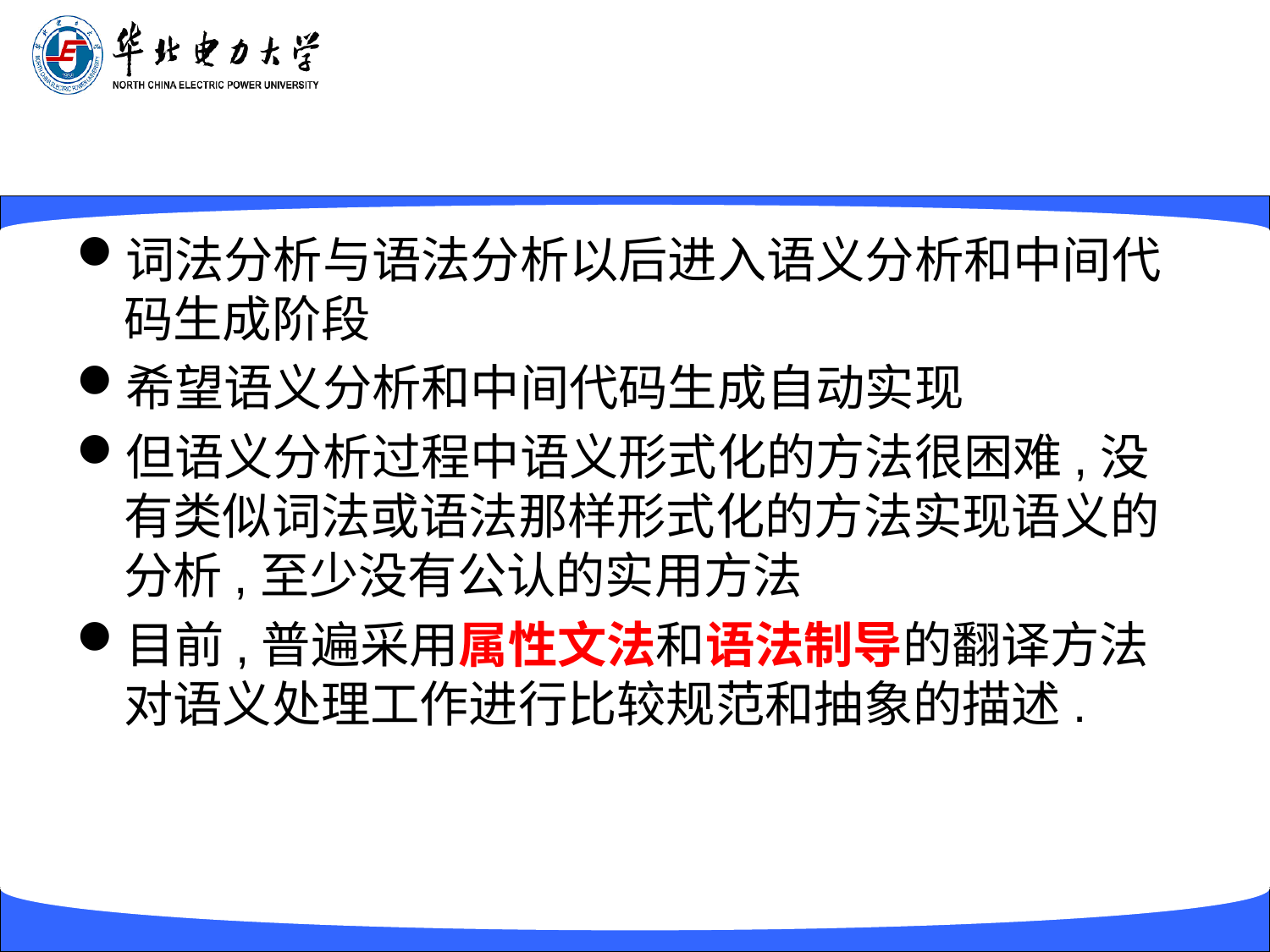

词法分析与语法分析以后进入语义分析和中间代码生成阶段
希望语义分析和中间代码生成自动实现
但语义分析过程中语义形式化的方法很困难,没有类似词法或语法那样形式化的方法实现语义的分析,至少没有公认的实用方法
目前,普遍采用属性文法和语法制导的翻译方法对语义处理工作进行比较规范和抽象的描述.